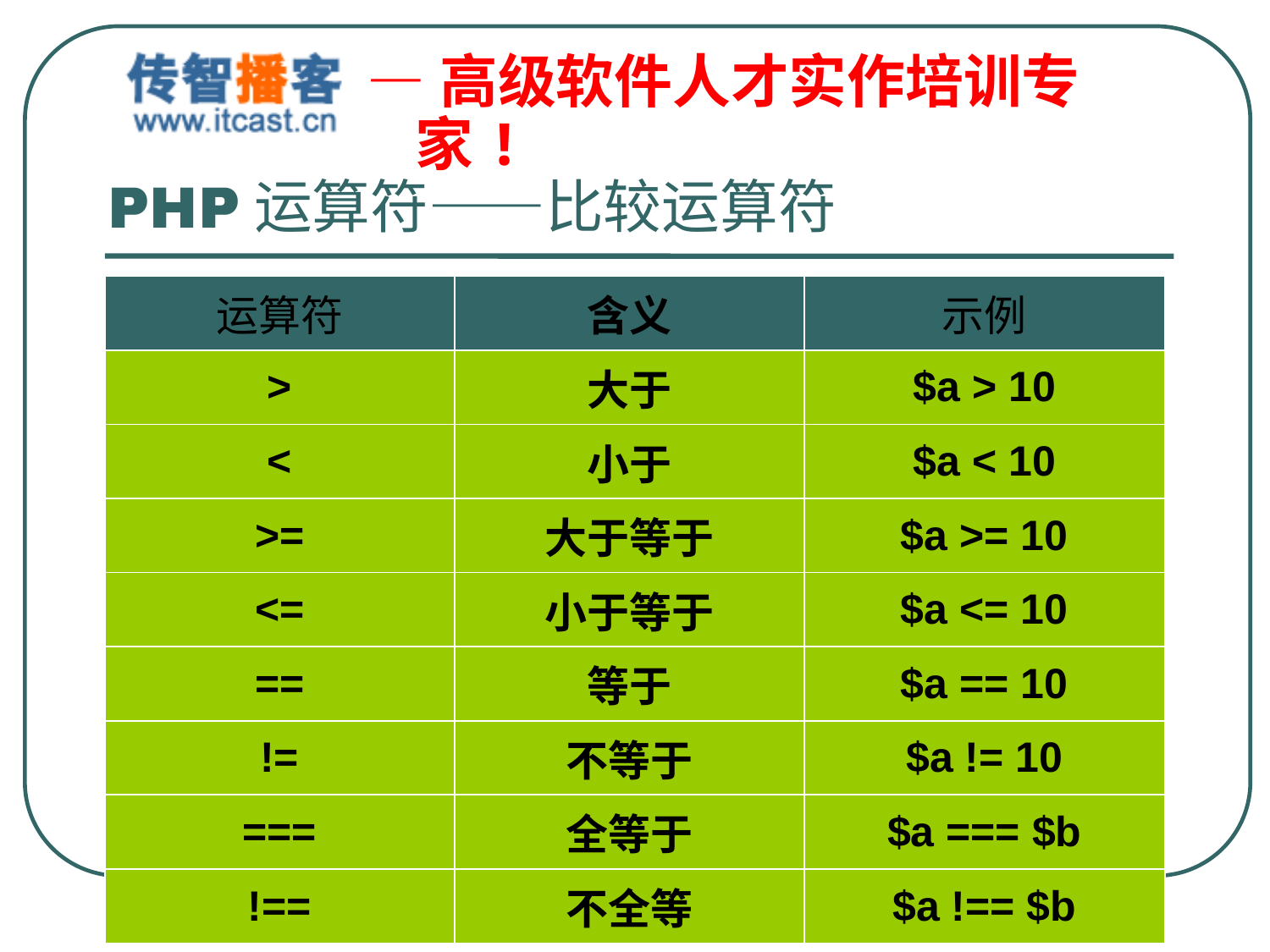

# PHP运算符——比较运算符
| 运算符 | 含义 | 示例 |
| --- | --- | --- |
| > | 大于 | $a > 10 |
| < | 小于 | $a < 10 |
| >= | 大于等于 | $a >= 10 |
| <= | 小于等于 | $a <= 10 |
| == | 等于 | $a == 10 |
| != | 不等于 | $a != 10 |
| === | 全等于 | $a === $b |
| !== | 不全等 | $a !== $b |